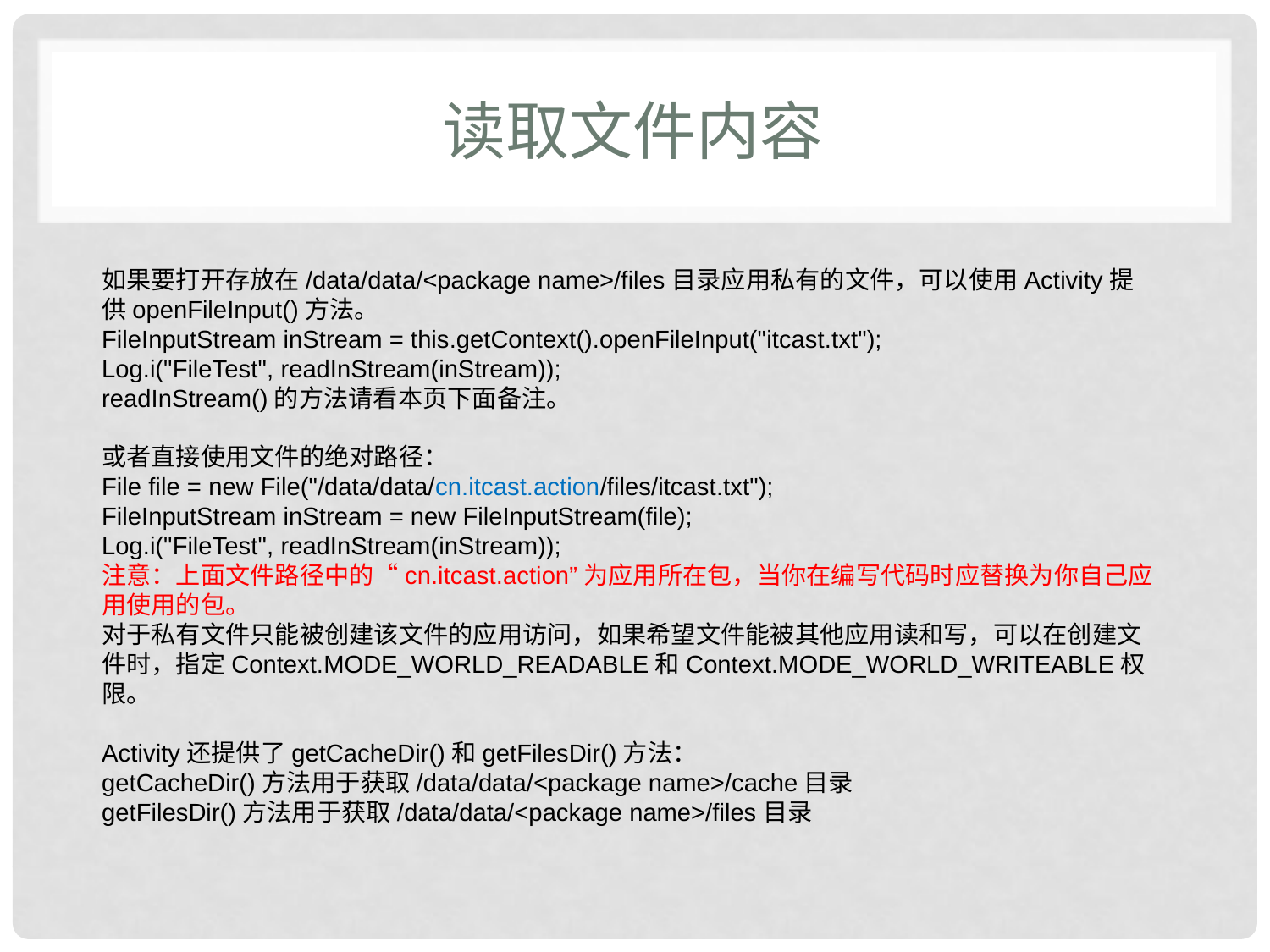

# 读取文件内容
如果要打开存放在/data/data/<package name>/files目录应用私有的文件，可以使用Activity提供openFileInput()方法。
FileInputStream inStream = this.getContext().openFileInput("itcast.txt");
Log.i("FileTest", readInStream(inStream));
readInStream()的方法请看本页下面备注。

或者直接使用文件的绝对路径：
File file = new File("/data/data/cn.itcast.action/files/itcast.txt");
FileInputStream inStream = new FileInputStream(file);
Log.i("FileTest", readInStream(inStream));
注意：上面文件路径中的“cn.itcast.action”为应用所在包，当你在编写代码时应替换为你自己应用使用的包。
对于私有文件只能被创建该文件的应用访问，如果希望文件能被其他应用读和写，可以在创建文件时，指定Context.MODE_WORLD_READABLE和Context.MODE_WORLD_WRITEABLE权限。

Activity还提供了getCacheDir()和getFilesDir()方法：
getCacheDir()方法用于获取/data/data/<package name>/cache目录
getFilesDir()方法用于获取/data/data/<package name>/files目录